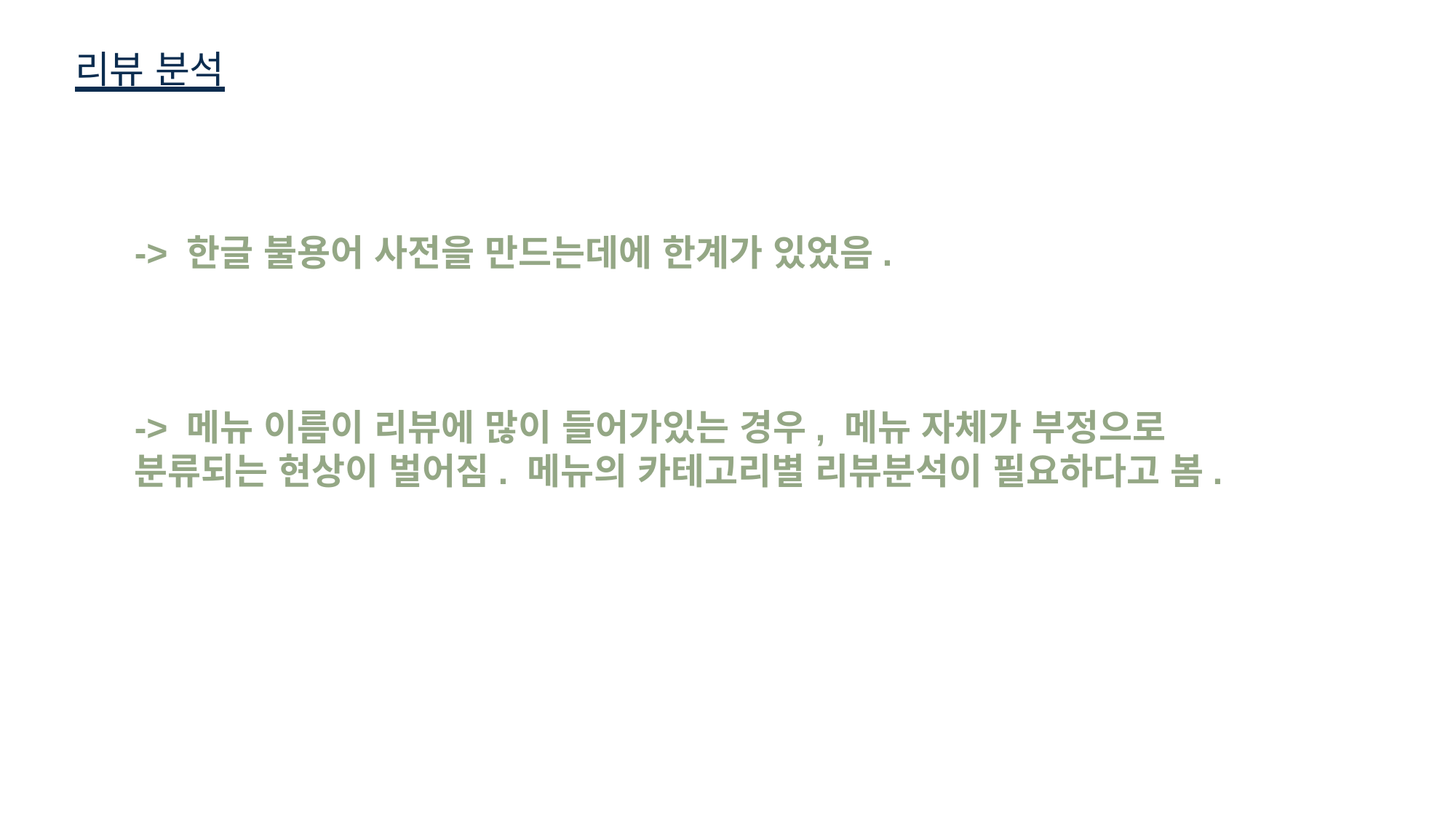

# 리뷰 분석
-> 한글 불용어 사전을 만드는데에 한계가 있었음.

-> 메뉴 이름이 리뷰에 많이 들어가있는 경우, 메뉴 자체가 부정으로 분류되는 현상이 벌어짐. 메뉴의 카테고리별 리뷰분석이 필요하다고 봄.